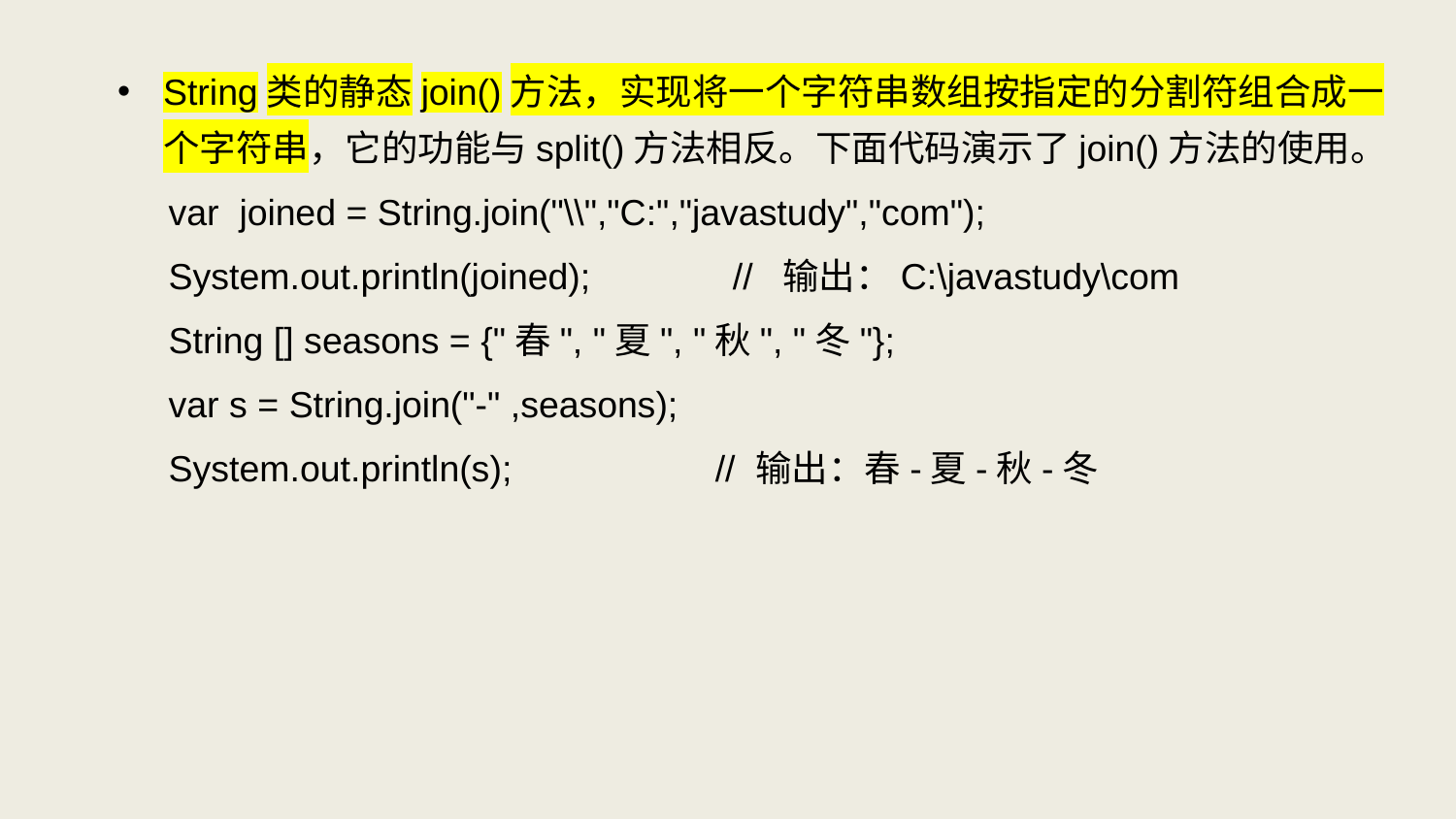

String类的静态join()方法，实现将一个字符串数组按指定的分割符组合成一个字符串，它的功能与split()方法相反。下面代码演示了join()方法的使用。
     var  joined = String.join("\\","C:","javastudy","com");
     System.out.println(joined);              //  输出：C:\javastudy\com
     String [] seasons = {"春", "夏", "秋", "冬"};
     var s = String.join("-" ,seasons);
     System.out.println(s);                    // 输出：春-夏-秋-冬